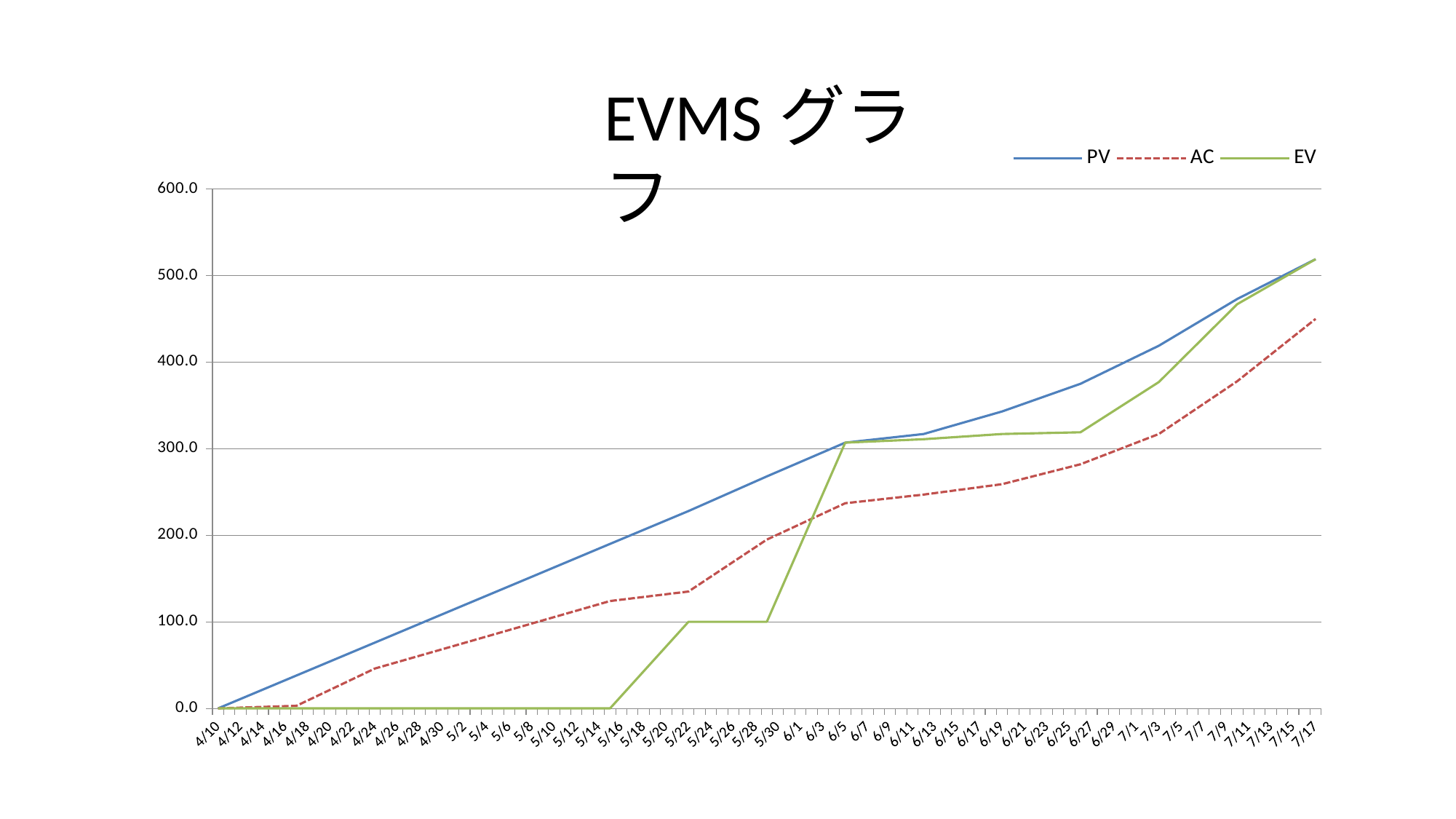

EVMSグラフ

### Chart

| Category | PV | AC | EV |
|---|---|---|---|
| 42104 | 0.0 | 0.0 | 0.0 |
| 42111 | 38.0 | 3.0 | 0.0 |
| 42118 | 76.0 | 46.0 | 0.0 |
| 42125 | 114.0 | 72.0 | 0.0 |
| 42132 | 152.0 | 98.0 | 0.0 |
| 42139 | 190.0 | 124.0 | 0.0 |
| 42146 | 228.0 | 135.0 | 100.0 |
| 42153 | 268.0 | 195.0 | 100.0 |
| 42160 | 307.0 | 237.0 | 307.0 |
| 42167 | 317.0 | 247.0 | 311.0 |
| 42174 | 343.0 | 259.0 | 317.0 |
| 42181 | 375.0 | 282.0 | 319.0 |
| 42188 | 419.0 | 317.0 | 377.0 |
| 42195 | 473.0 | 378.0 | 467.0 |
| 42202 | 519.0 | 450.0 | 519.0 |